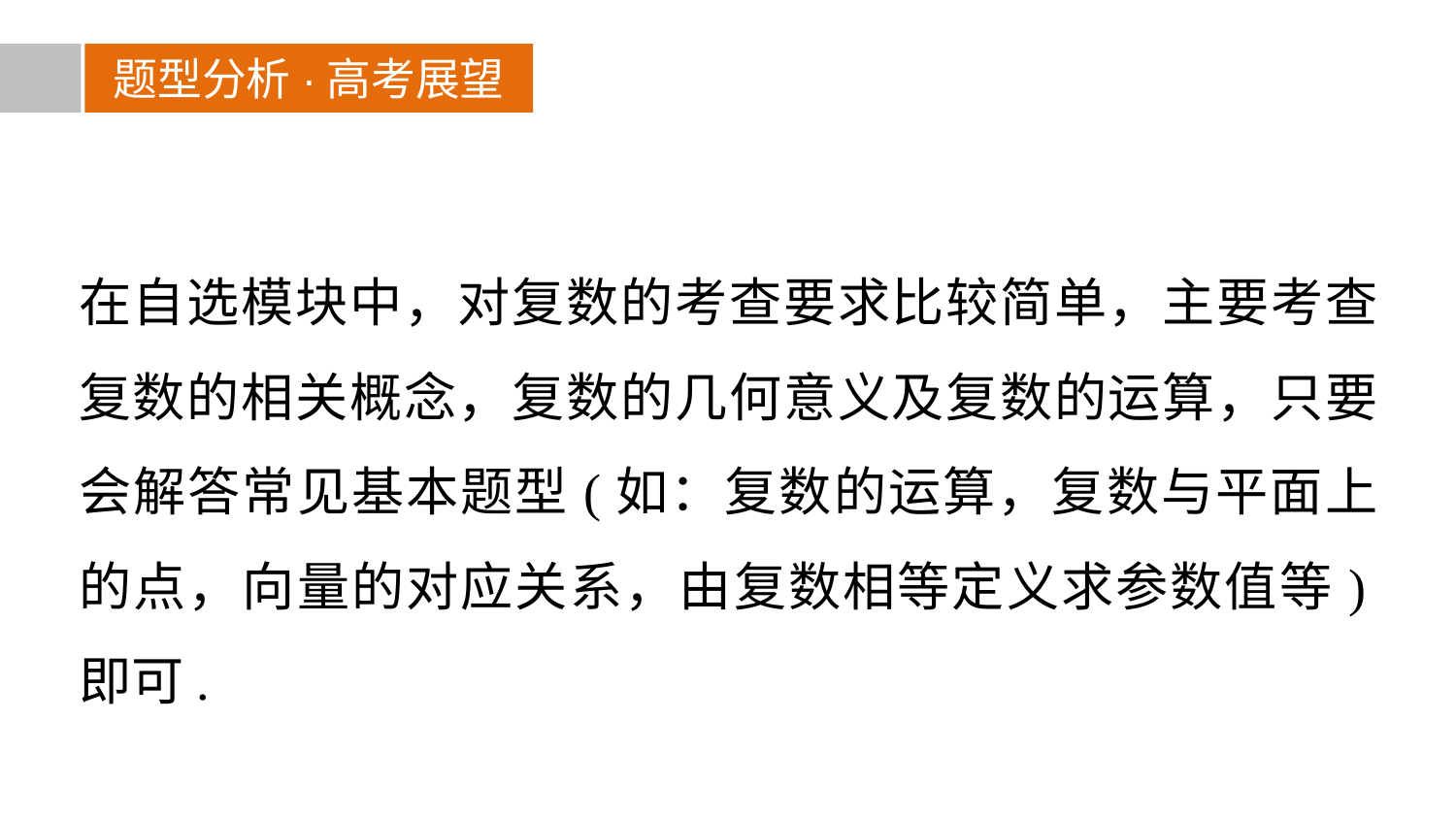

题型分析·高考展望
在自选模块中，对复数的考查要求比较简单，主要考查复数的相关概念，复数的几何意义及复数的运算，只要会解答常见基本题型(如：复数的运算，复数与平面上的点，向量的对应关系，由复数相等定义求参数值等)即可.